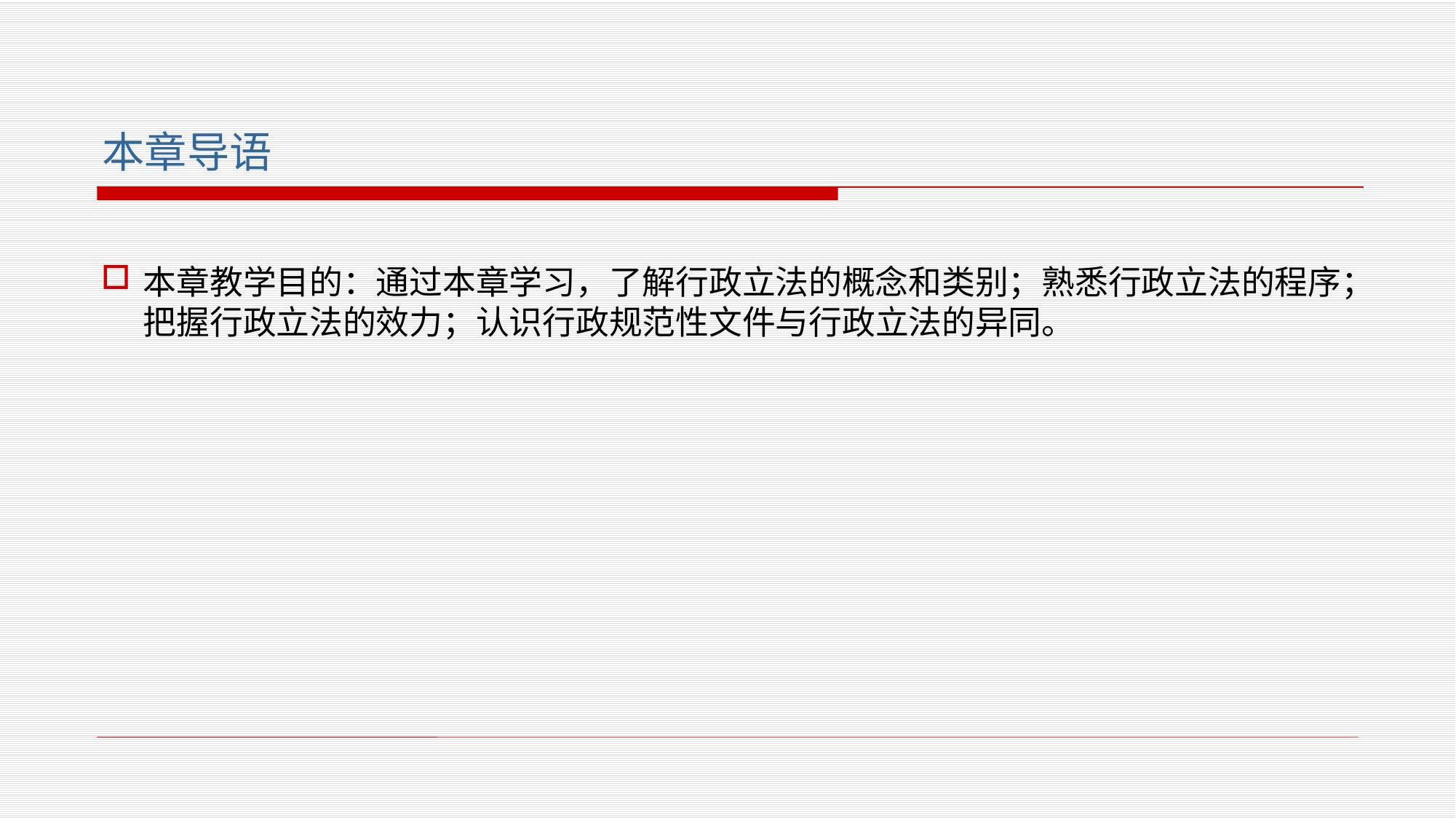

# 本章导语

本章教学目的：通过本章学习，了解行政立法的概念和类别；熟悉行政立法的程序；把握行政立法的效力；认识行政规范性文件与行政立法的异同。